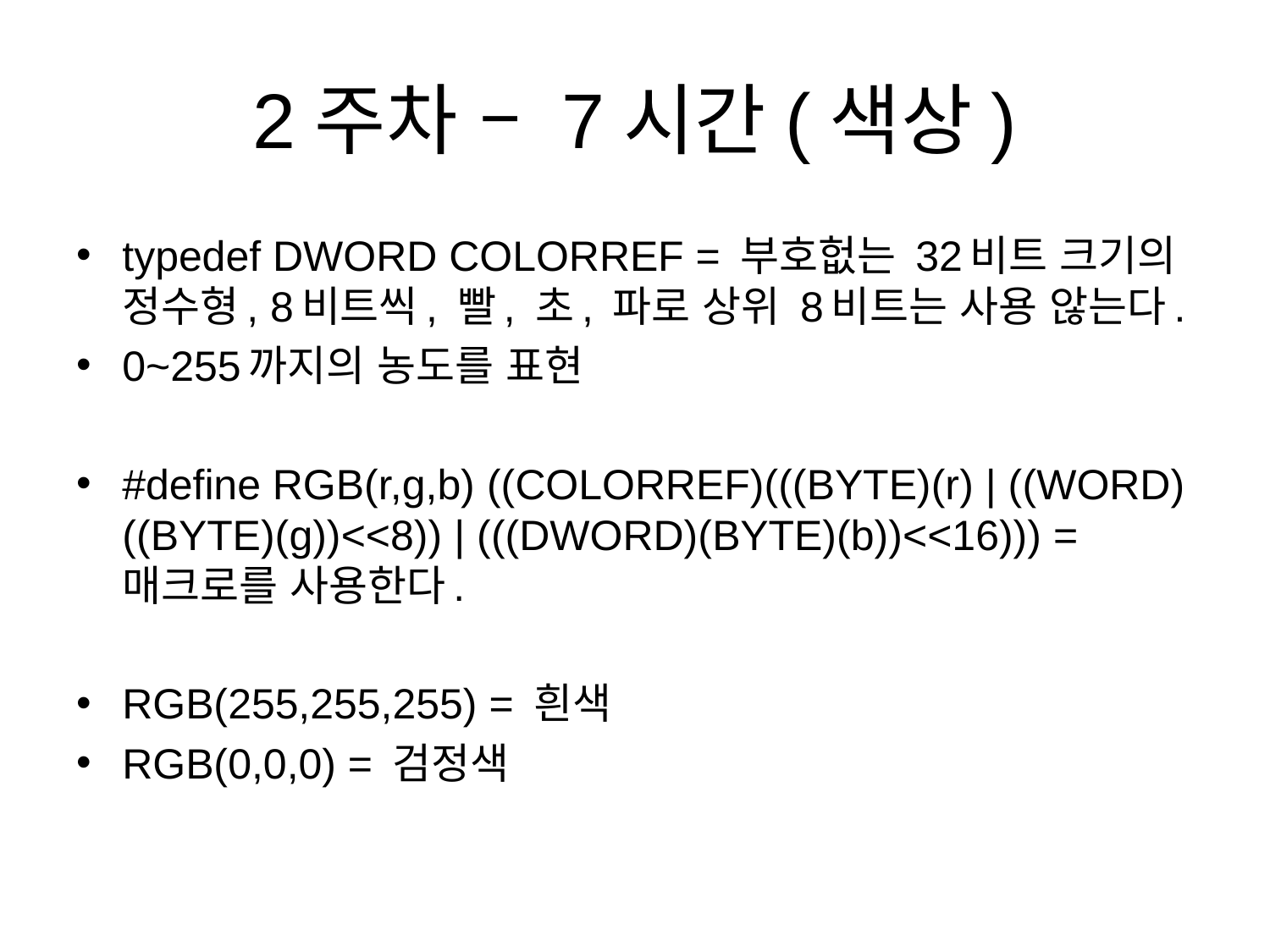

# 2주차 – 7시간(색상)
typedef DWORD COLORREF = 부호헚는 32비트 크기의 정수형, 8비트씩, 빨, 초, 파로 상위 8비트는 사용 않는다.
0~255까지의 농도를 표현

#define RGB(r,g,b) ((COLORREF)(((BYTE)(r) | ((WORD)((BYTE)(g))<<8)) | (((DWORD)(BYTE)(b))<<16))) = 매크로를 사용한다.

RGB(255,255,255) = 흰색
RGB(0,0,0) = 검정색